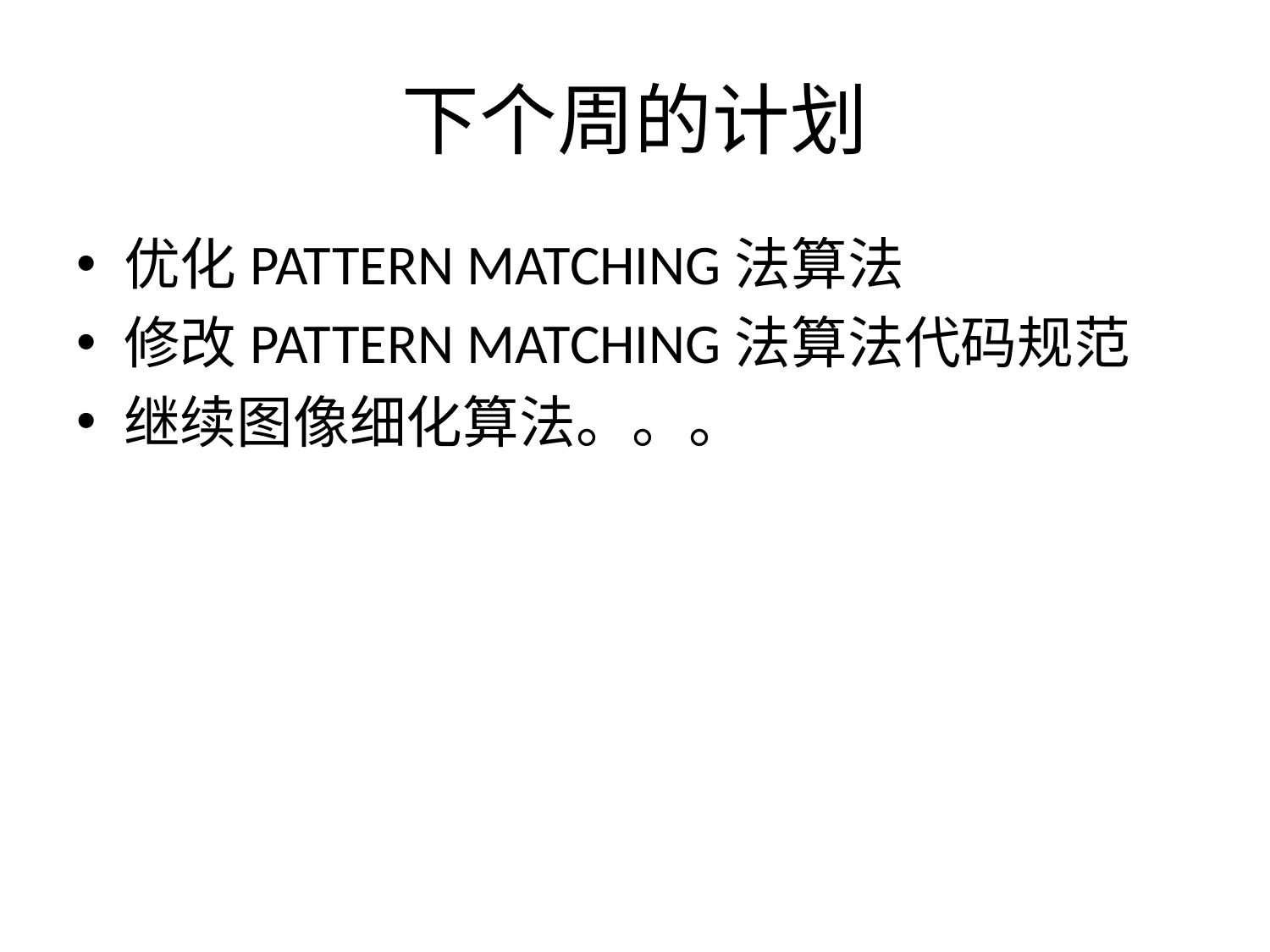

# 下个周的计划
优化PATTERN MATCHING法算法
修改PATTERN MATCHING法算法代码规范
继续图像细化算法。。。